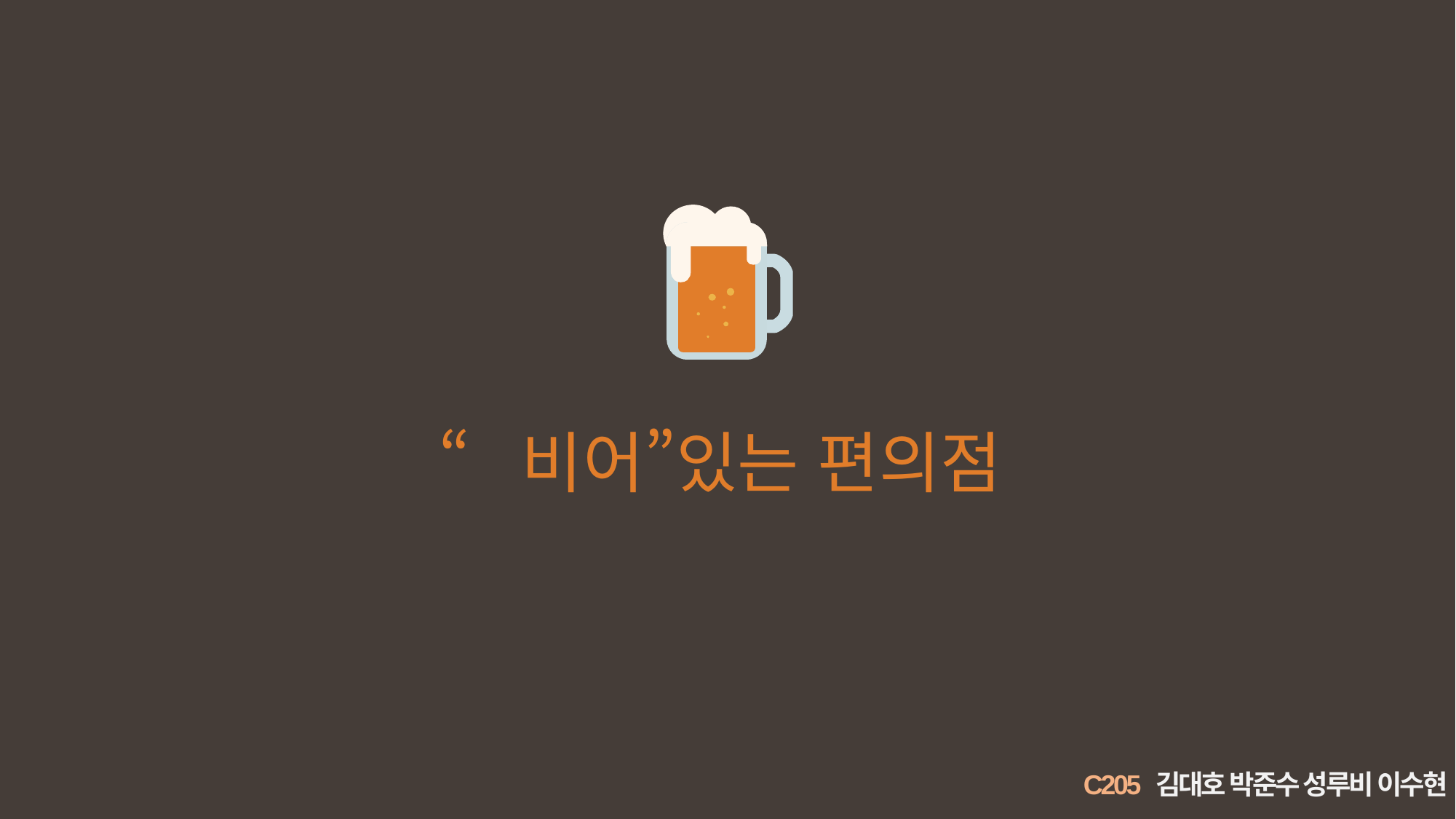

“비어”있는 편의점
C205 김대호 박준수 성루비 이수현